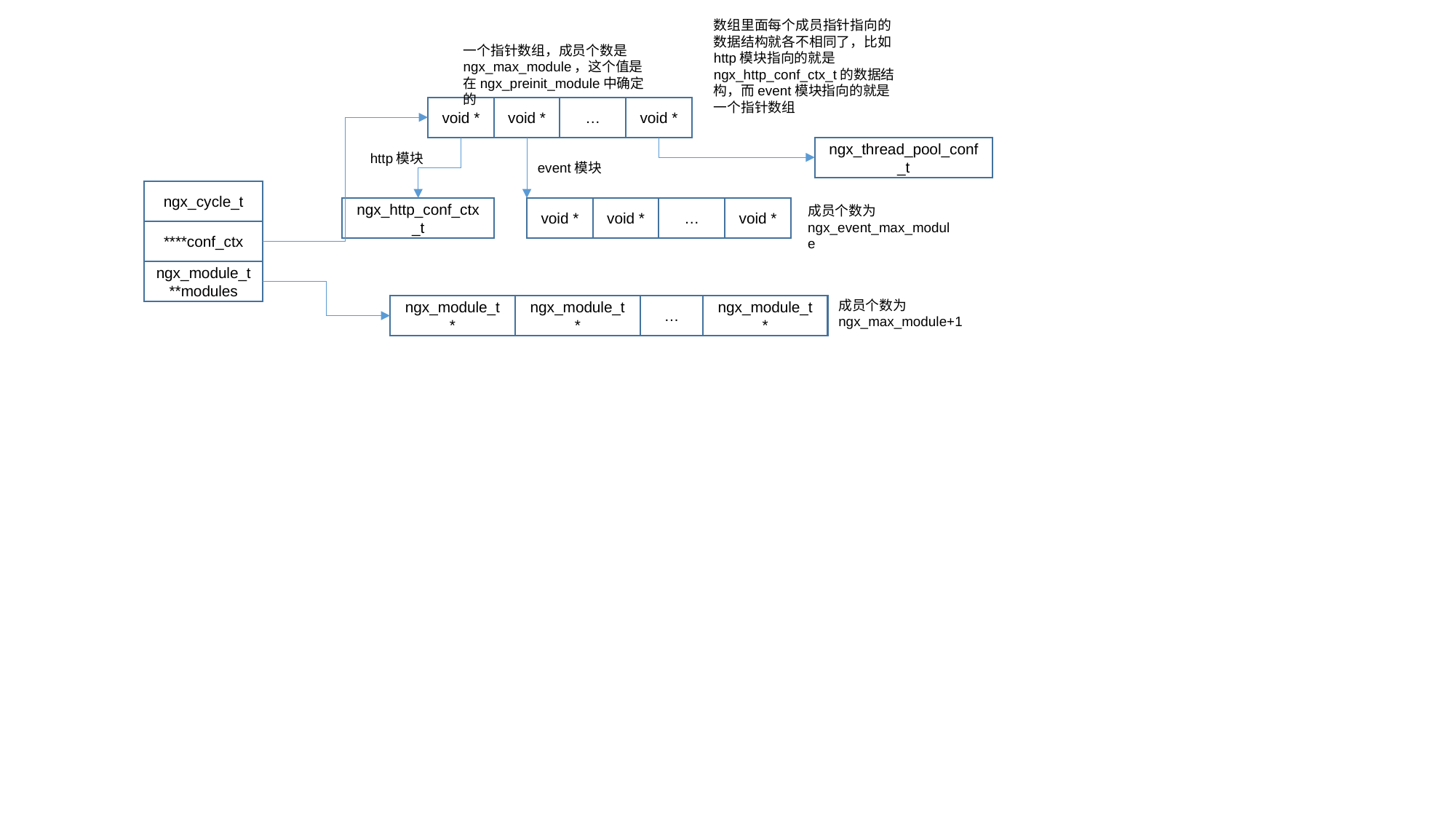

数组里面每个成员指针指向的数据结构就各不相同了，比如http模块指向的就是ngx_http_conf_ctx_t的数据结构，而event模块指向的就是一个指针数组
一个指针数组，成员个数是ngx_max_module，这个值是在ngx_preinit_module中确定的
void *
void *
…
void *
ngx_thread_pool_conf_t
http模块
event模块
ngx_cycle_t
成员个数为ngx_event_max_module
ngx_http_conf_ctx_t
void *
void *
…
void *
****conf_ctx
ngx_module_t **modules
成员个数为ngx_max_module+1
ngx_module_t *
ngx_module_t *
…
ngx_module_t *